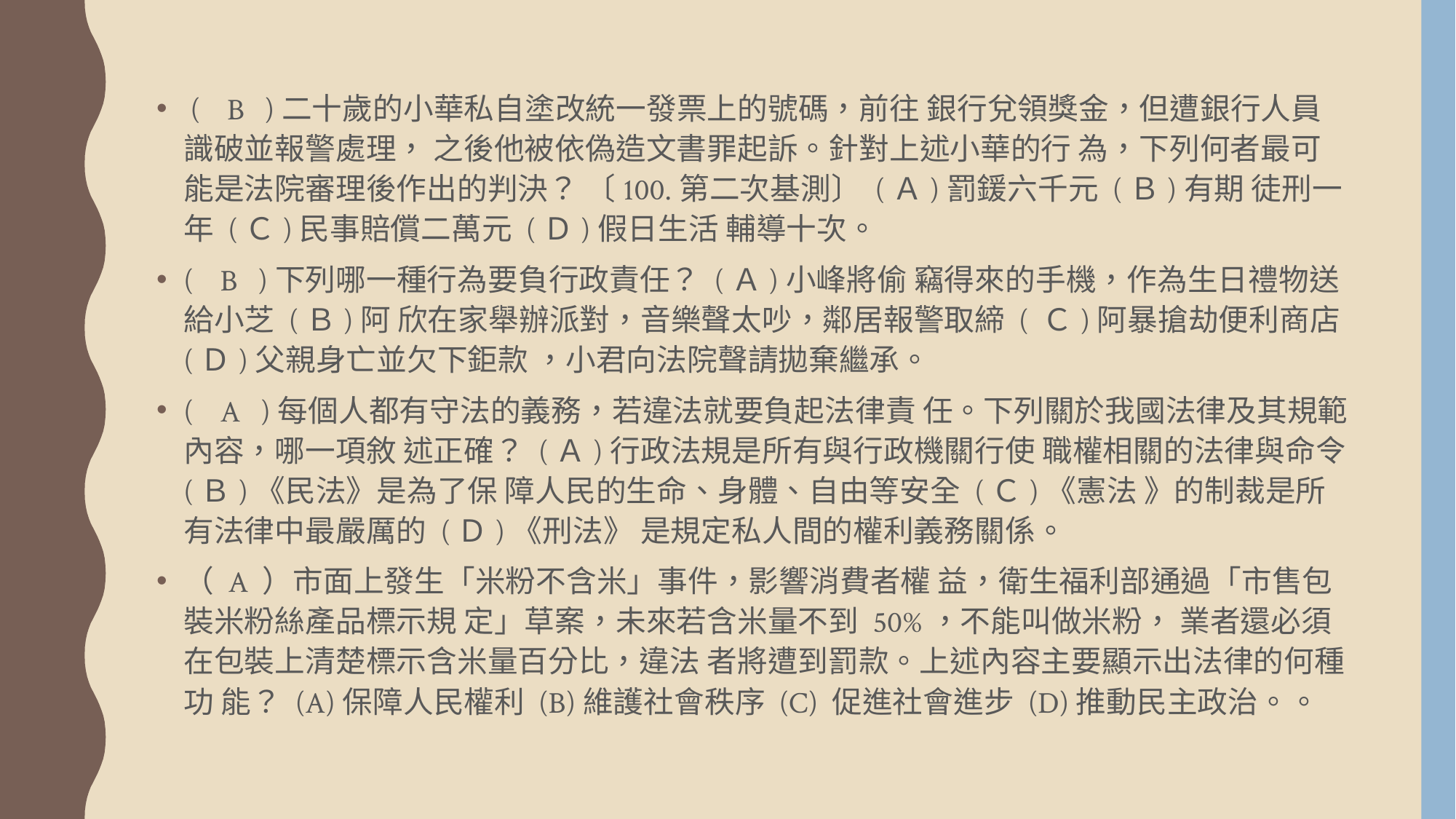

(    B   )二十歲的小華私自塗改統一發票上的號碼，前往 銀行兌領獎金，但遭銀行人員識破並報警處理， 之後他被依偽造文書罪起訴。針對上述小華的行 為，下列何者最可能是法院審理後作出的判決？ 〔100.第二次基測〕 (Ａ)罰鍰六千元 (Ｂ)有期 徒刑一年 (Ｃ)民事賠償二萬元 (Ｄ)假日生活 輔導十次。
(    B   )下列哪一種行為要負行政責任？ (Ａ)小峰將偷 竊得來的手機，作為生日禮物送給小芝 (Ｂ)阿 欣在家舉辦派對，音樂聲太吵，鄰居報警取締 ( Ｃ)阿暴搶劫便利商店 (Ｄ)父親身亡並欠下鉅款 ，小君向法院聲請拋棄繼承。
(    A   )每個人都有守法的義務，若違法就要負起法律責 任。下列關於我國法律及其規範內容，哪一項敘 述正確？ (Ａ)行政法規是所有與行政機關行使 職權相關的法律與命令 (Ｂ)《民法》是為了保 障人民的生命、身體、自由等安全 (Ｃ)《憲法 》的制裁是所有法律中最嚴厲的 (Ｄ)《刑法》 是規定私人間的權利義務關係。
（ A ）市面上發生「米粉不含米」事件，影響消費者權 益，衛生福利部通過「市售包裝米粉絲產品標示規 定」草案，未來若含米量不到 50%，不能叫做米粉， 業者還必須在包裝上清楚標示含米量百分比，違法 者將遭到罰款。上述內容主要顯示出法律的何種功 能？ (A)保障人民權利 (B)維護社會秩序 (C) 促進社會進步 (D)推動民主政治。。